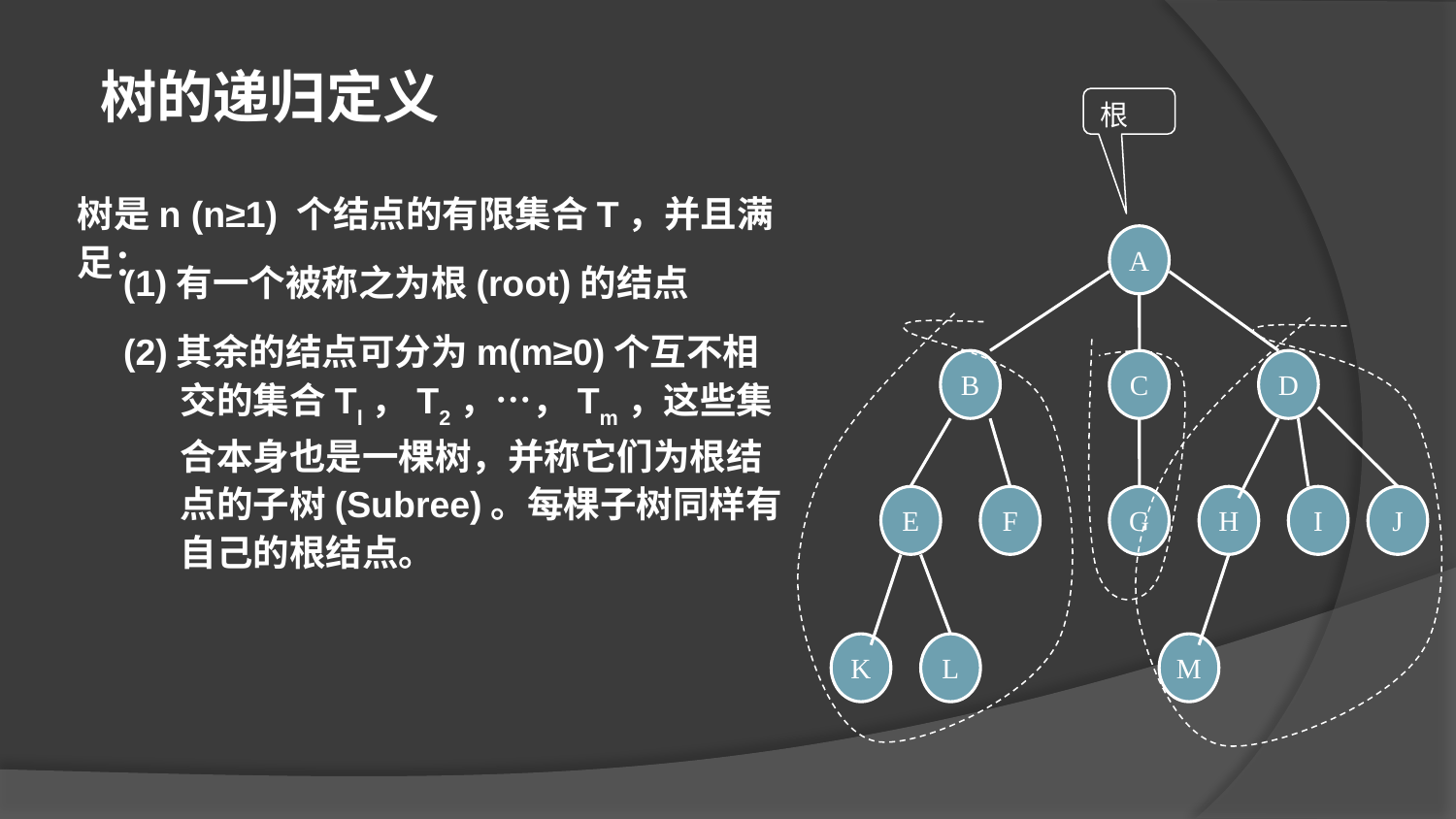

树的递归定义
根
树是n (n≥1) 个结点的有限集合T，并且满足：
A

B
C
D

E
F
G
H
I
J

K
L
M
(1)有一个被称之为根(root)的结点

(2)其余的结点可分为m(m≥0)个互不相交的集合Tl，T2，…，Tm，这些集合本身也是一棵树，并称它们为根结点的子树(Subree)。每棵子树同样有自己的根结点。